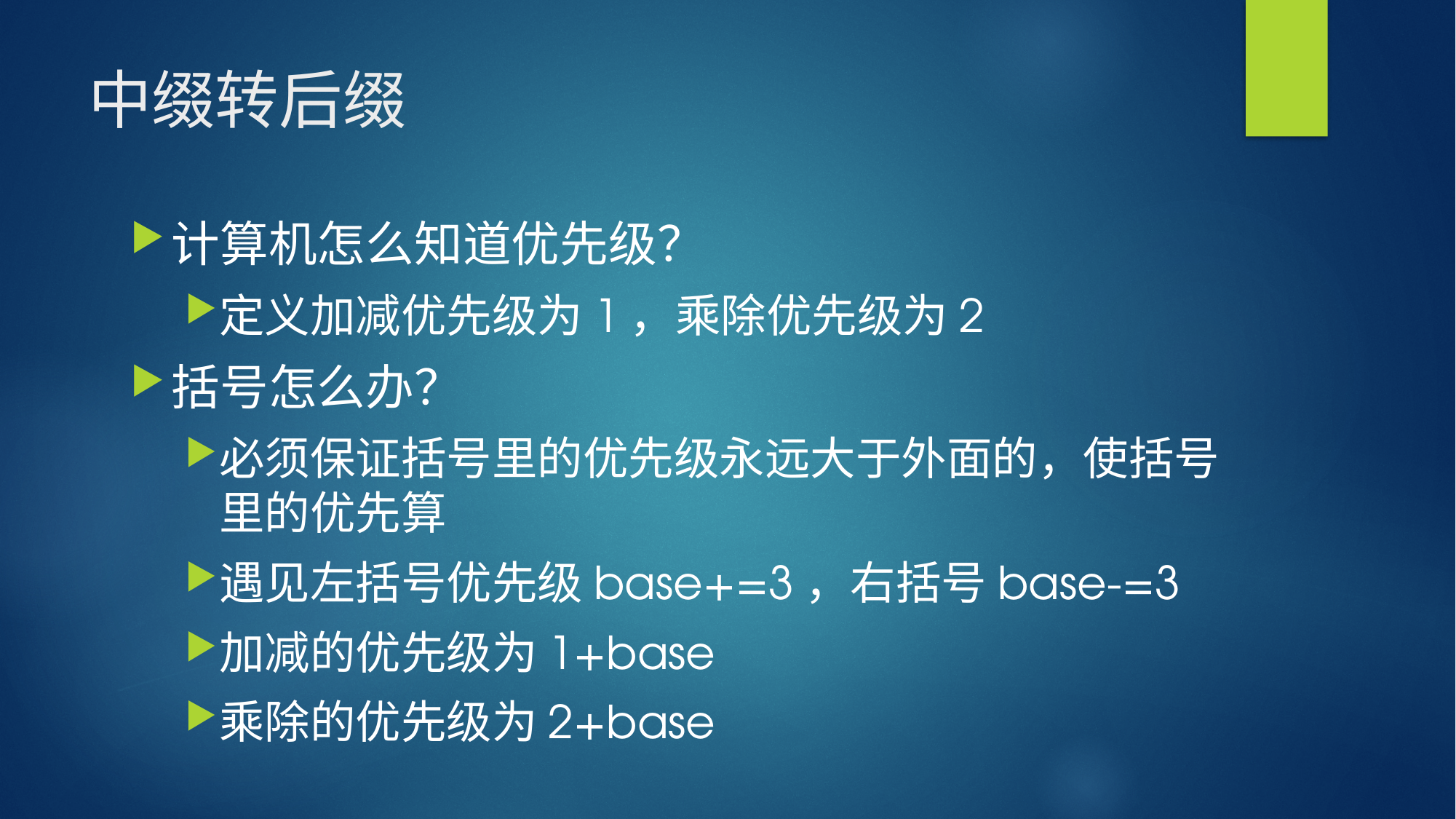

# 中缀转后缀
计算机怎么知道优先级？
定义加减优先级为1，乘除优先级为2
括号怎么办？
必须保证括号里的优先级永远大于外面的，使括号里的优先算
遇见左括号优先级base+=3，右括号base-=3
加减的优先级为1+base
乘除的优先级为2+base